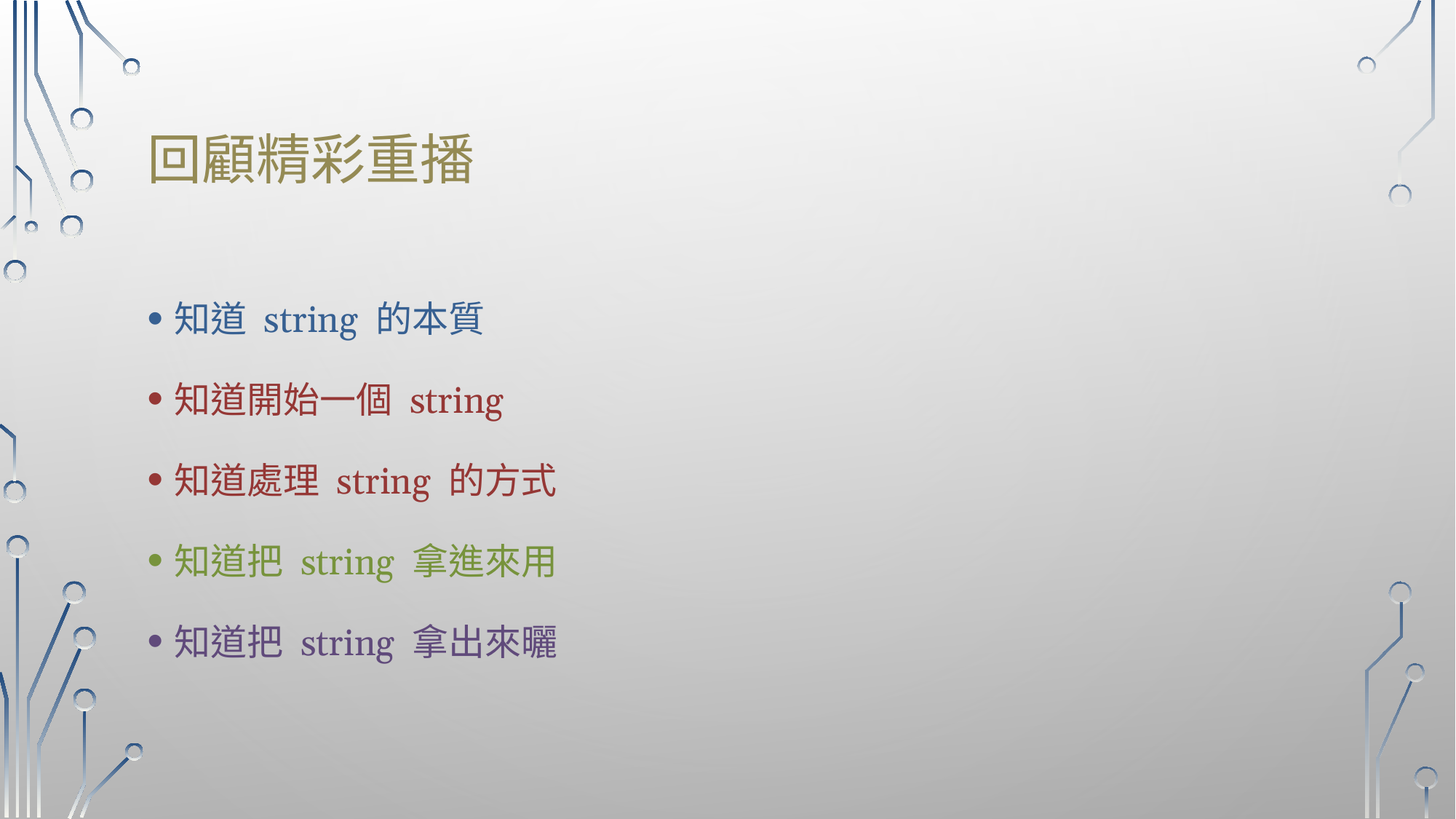

# 回顧精彩重播
知道 string 的本質
知道開始一個 string
知道處理 string 的方式
知道把 string 拿進來用
知道把 string 拿出來曬